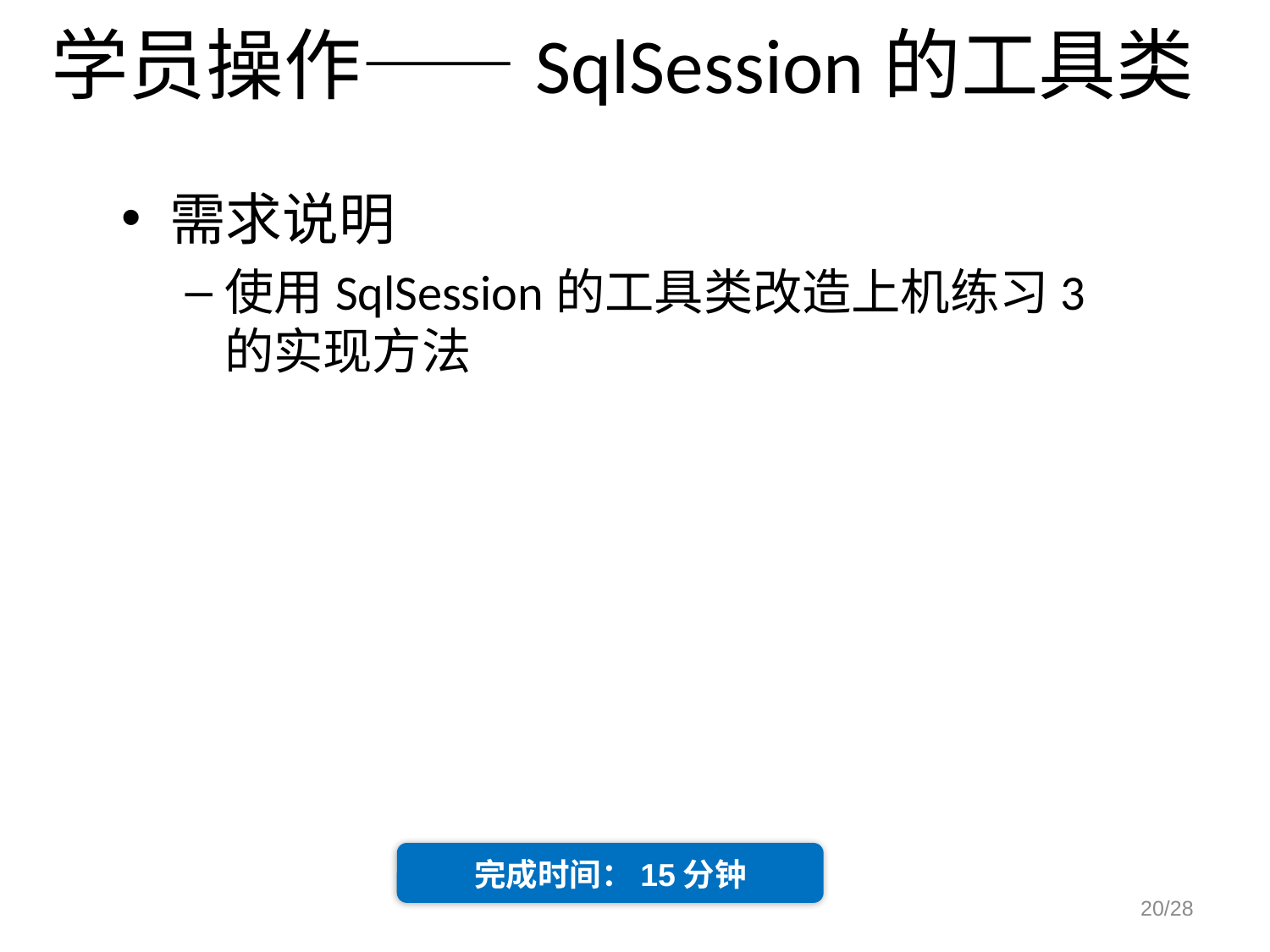

# 学员操作——SqlSession的工具类
需求说明
使用SqlSession的工具类改造上机练习3的实现方法

完成时间：15分钟
20/28